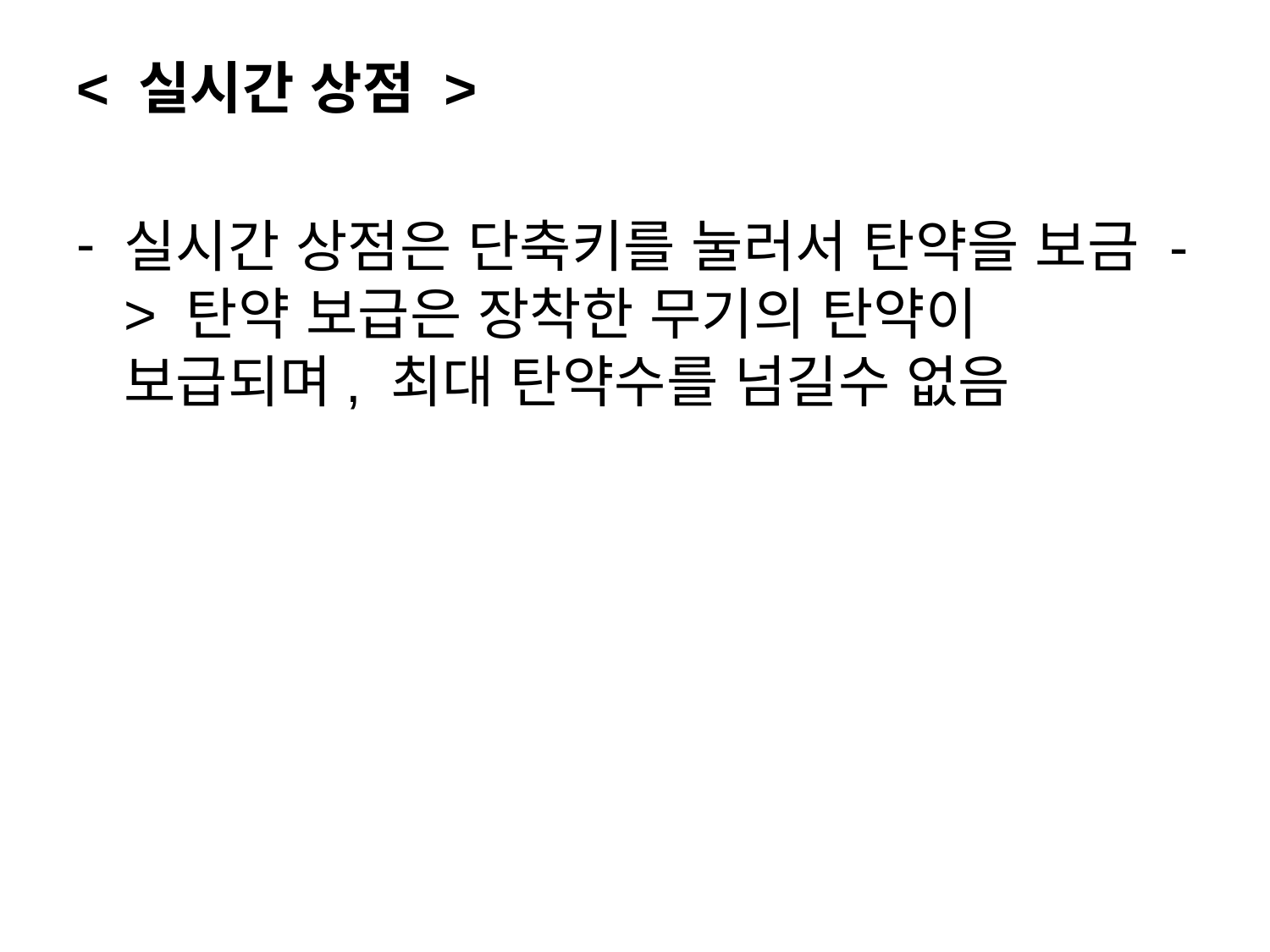

< 실시간 상점 >

실시간 상점은 단축키를 눌러서 탄약을 보금 -> 탄약 보급은 장착한 무기의 탄약이 보급되며, 최대 탄약수를 넘길수 없음